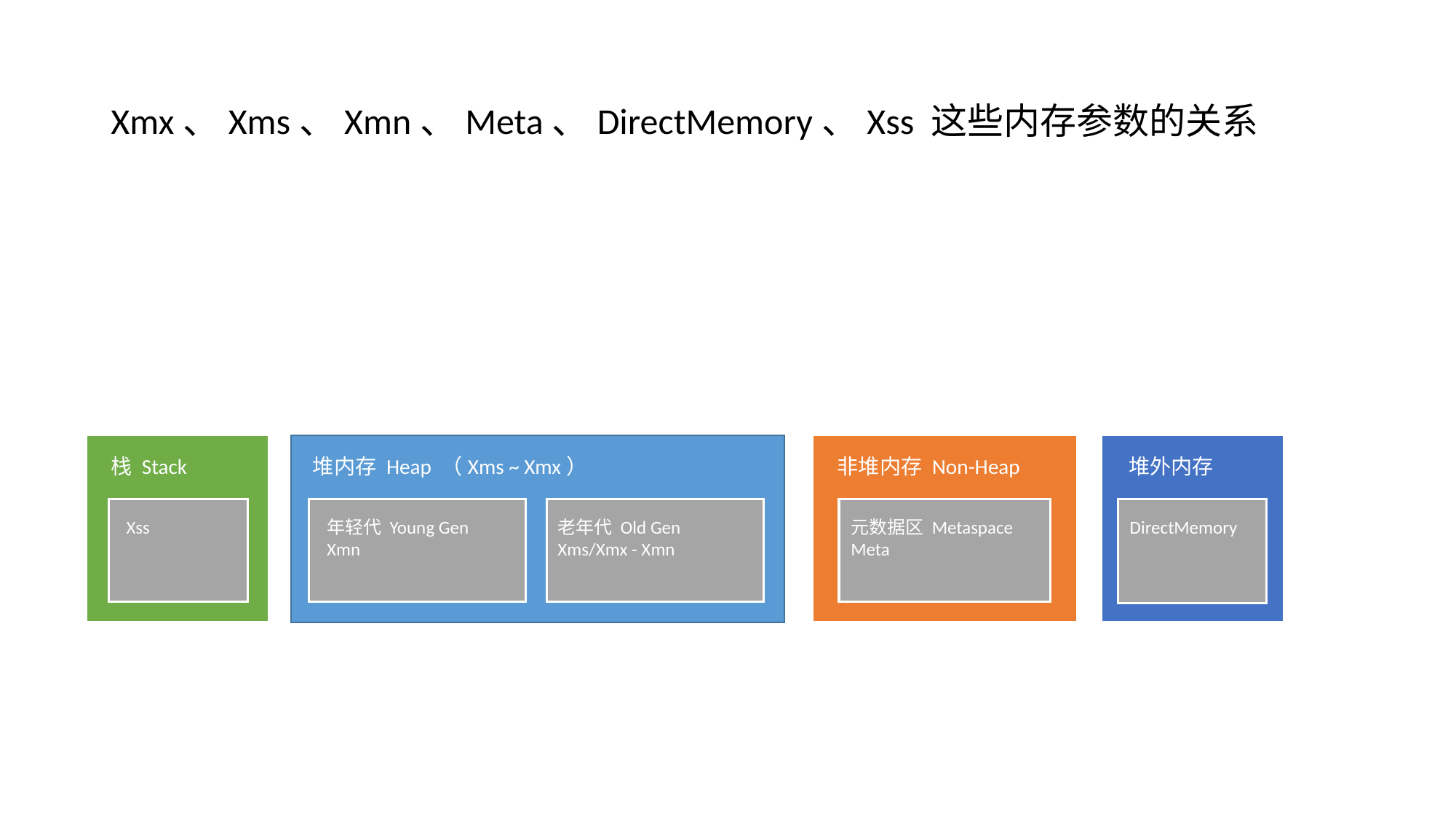

# Xmx、Xms、Xmn、Meta、DirectMemory、Xss 这些内存参数的关系

栈 Stack
堆内存 Heap （Xms ~ Xmx）
非堆内存 Non-Heap
堆外内存

Xss
年轻代 Young Gen
Xmn
老年代 Old Gen
Xms/Xmx - Xmn
元数据区 Metaspace
Meta
DirectMemory